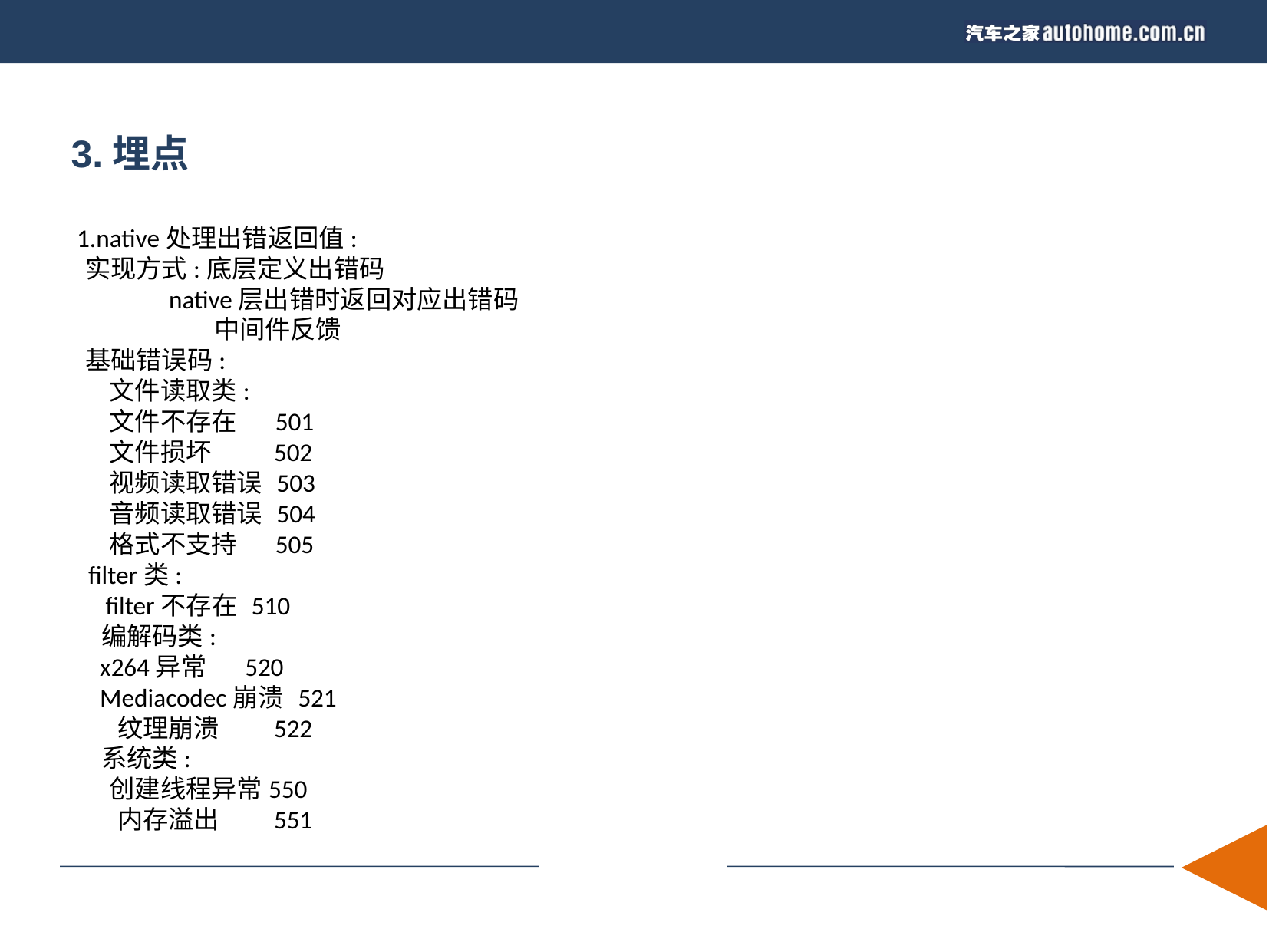

3.埋点
 1.native处理出错返回值:
 实现方式:底层定义出错码
                 native层出错时返回对应出错码
                 中间件反馈
 基础错误码:
    文件读取类:
    文件不存在    501
    文件损坏       502
    视频读取错误 503
    音频读取错误 504
    格式不支持    505
   filter类:
      filter不存在 510
   编解码类:
     x264异常    520
     Mediacodec崩溃 521
     纹理崩溃      522
   系统类:
    创建线程异常550
     内存溢出      551